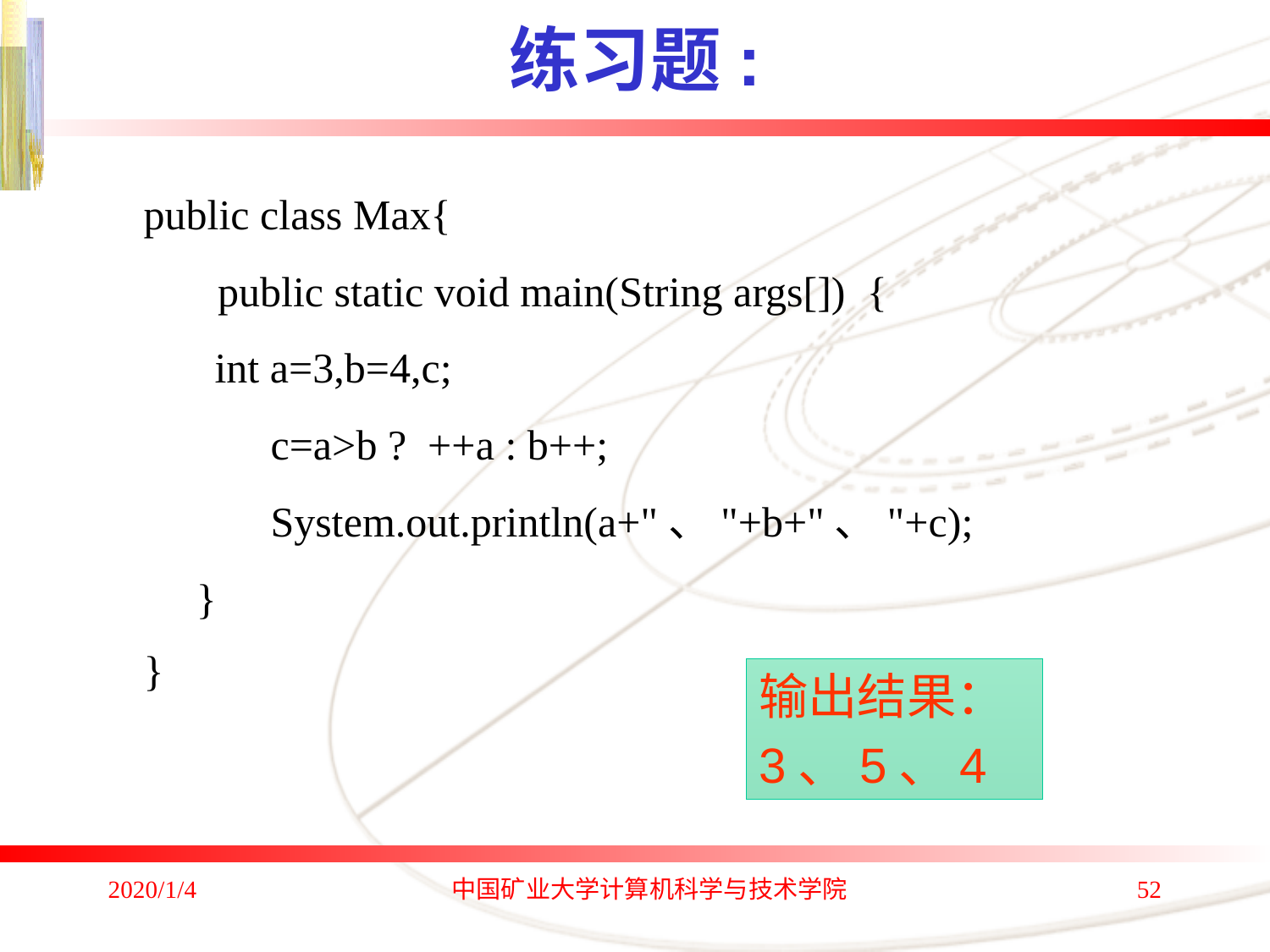

# 练习题:

public class Max{
       public static void main(String args[])  {
      int a=3,b=4,c;
            c=a>b ?  ++a : b++;
            System.out.println(a+"、"+b+"、"+c);
     }
}
输出结果：
3、5、4
2020/1/4
中国矿业大学计算机科学与技术学院
52